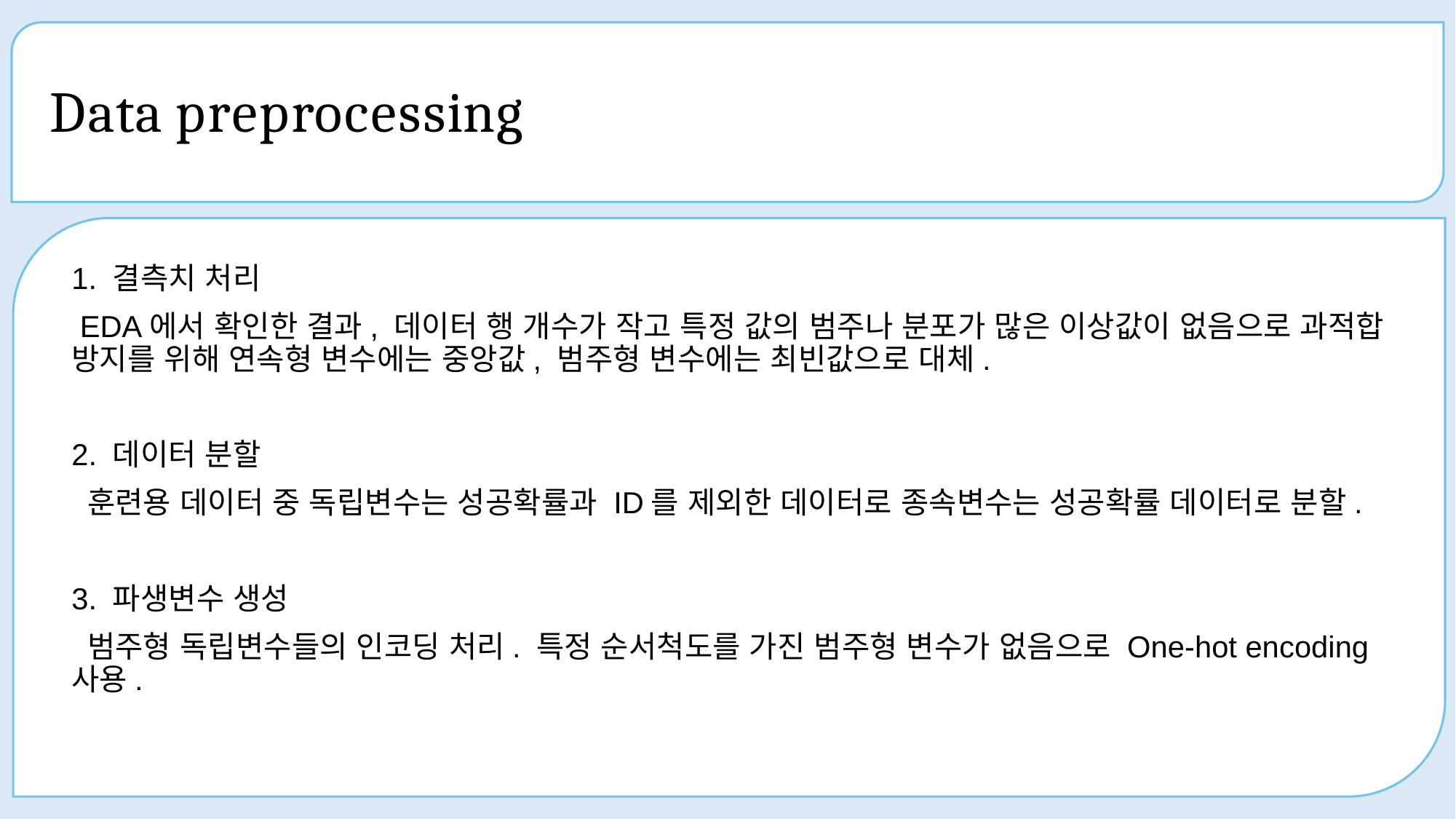

# Data preprocessing

1. 결측치 처리
 EDA에서 확인한 결과, 데이터 행 개수가 작고 특정 값의 범주나 분포가 많은 이상값이 없음으로 과적합 방지를 위해 연속형 변수에는 중앙값, 범주형 변수에는 최빈값으로 대체.

2. 데이터 분할
 훈련용 데이터 중 독립변수는 성공확률과 ID를 제외한 데이터로 종속변수는 성공확률 데이터로 분할.

3. 파생변수 생성
 범주형 독립변수들의 인코딩 처리. 특정 순서척도를 가진 범주형 변수가 없음으로 One-hot encoding 사용.